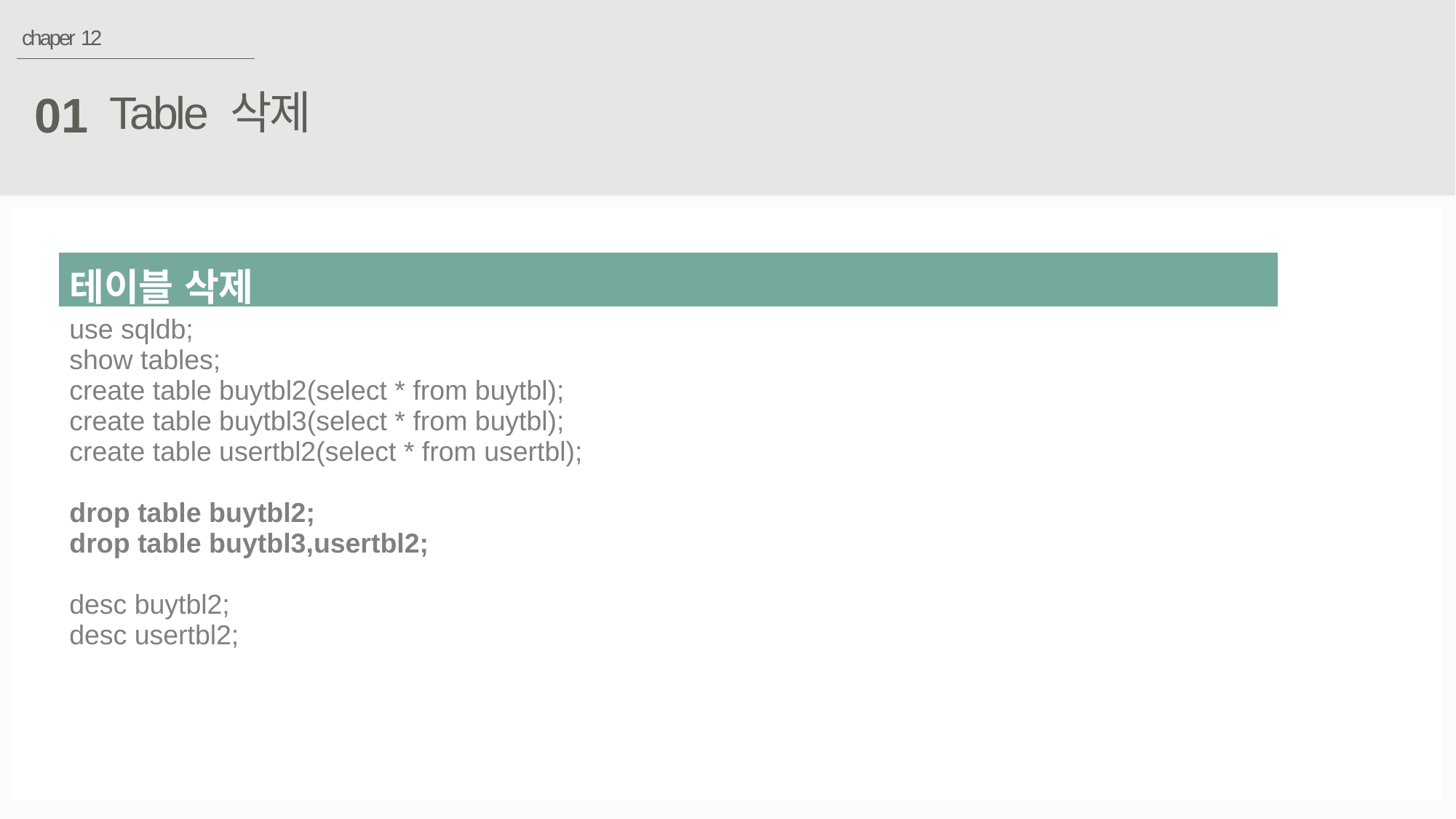

chaper  12
Table 삭제
01

| 테이블 삭제 |
| --- |
| use sqldb; show tables; create table buytbl2(select \* from buytbl); create table buytbl3(select \* from buytbl); create table usertbl2(select \* from usertbl); drop table buytbl2; drop table buytbl3,usertbl2; desc buytbl2; desc usertbl2; |